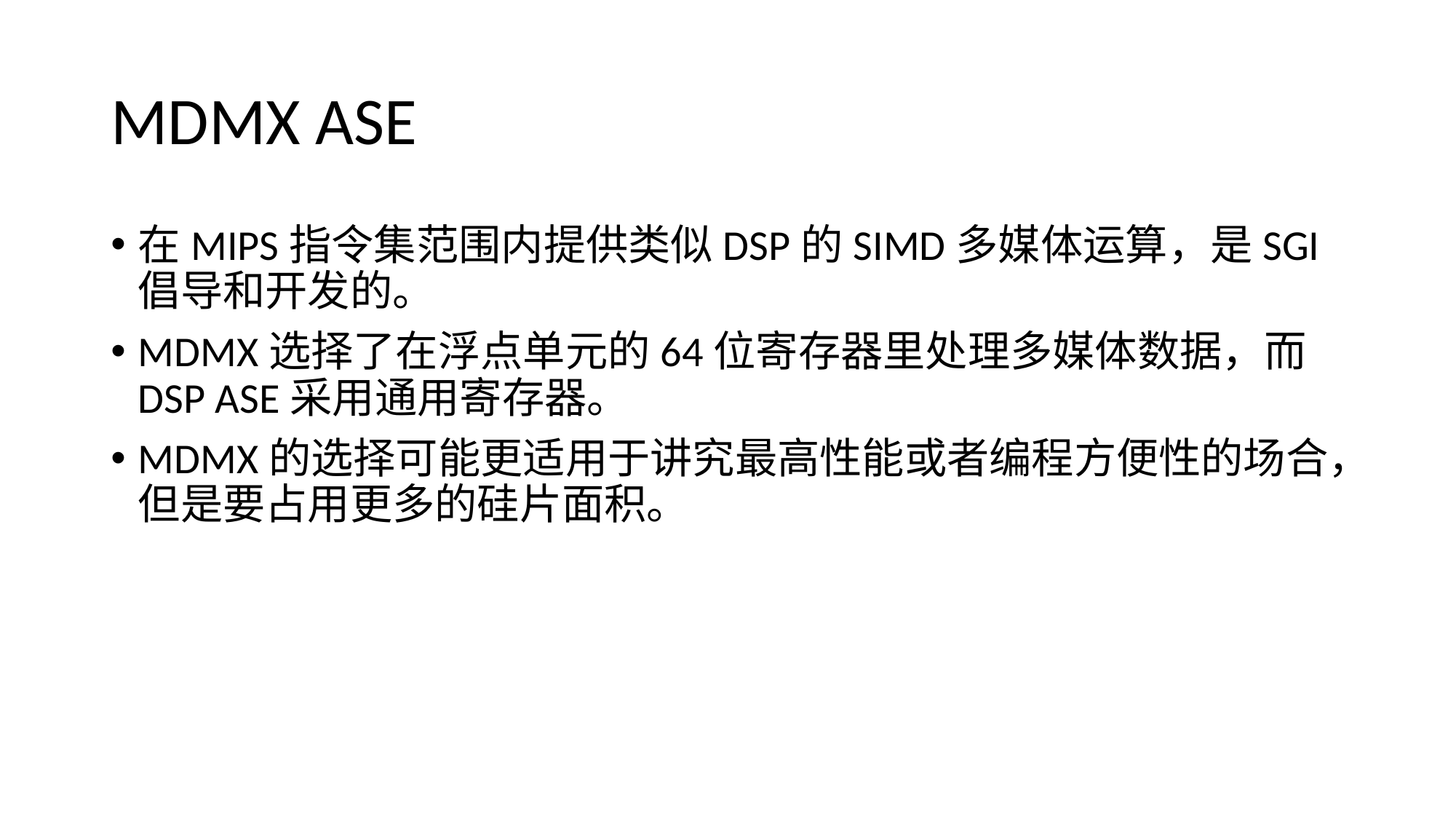

# MDMX ASE
在MIPS指令集范围内提供类似DSP的SIMD多媒体运算，是SGI倡导和开发的。
MDMX选择了在浮点单元的64位寄存器里处理多媒体数据，而DSP ASE采用通用寄存器。
MDMX的选择可能更适用于讲究最高性能或者编程方便性的场合，但是要占用更多的硅片面积。